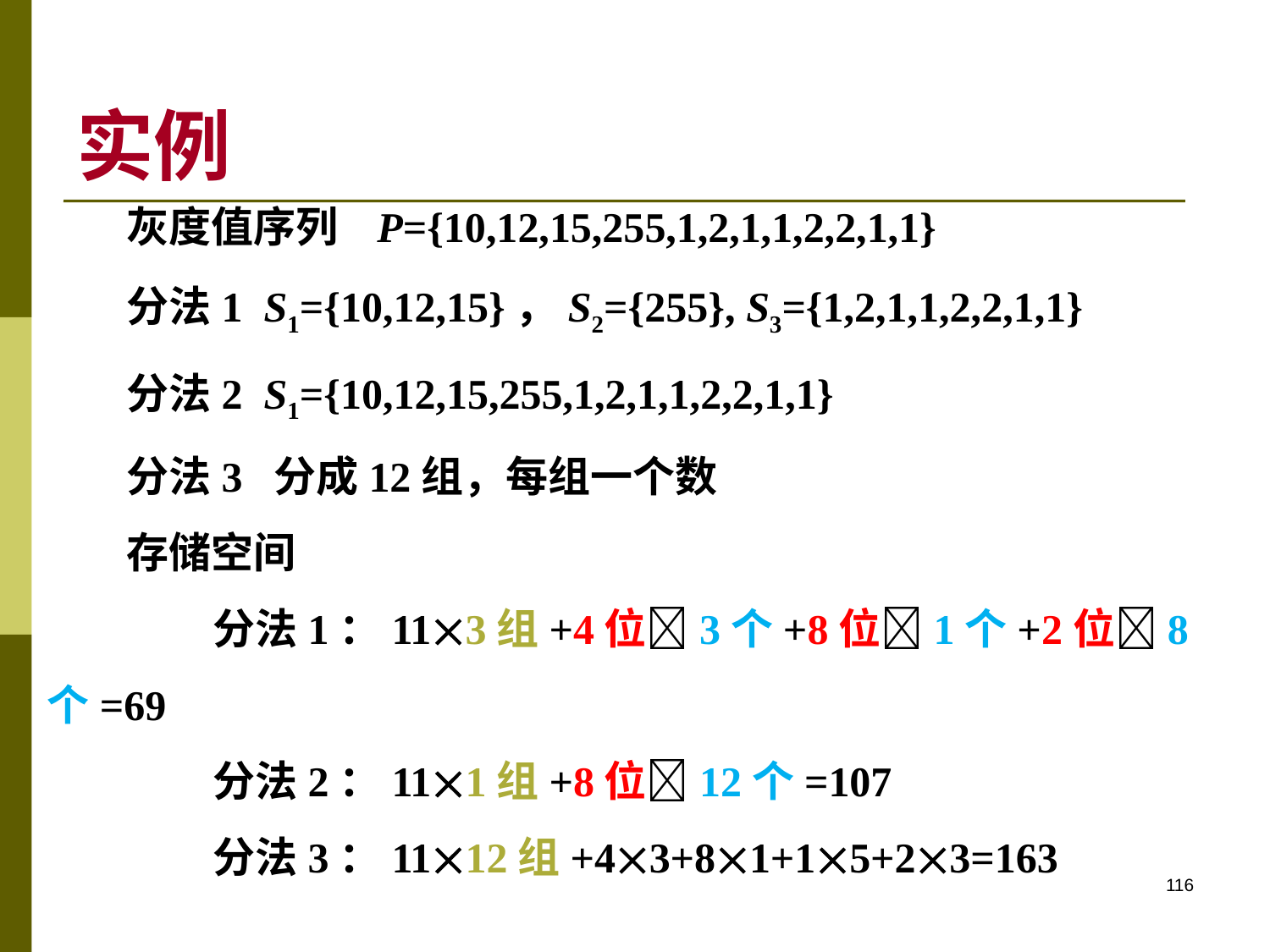

# 实例
灰度值序列   P={10,12,15,255,1,2,1,1,2,2,1,1}
分法1  S1={10,12,15}，S2={255}, S3={1,2,1,1,2,2,1,1}
分法2  S1={10,12,15,255,1,2,1,1,2,2,1,1}
分法3  分成12组，每组一个数
存储空间
        分法1：11×3组+4位×3个+8位×1个+2位×8个=69
        分法2：11×1组+8位×12个=107
        分法3：11×12组+4×3+8×1+1×5+2×3=163
116